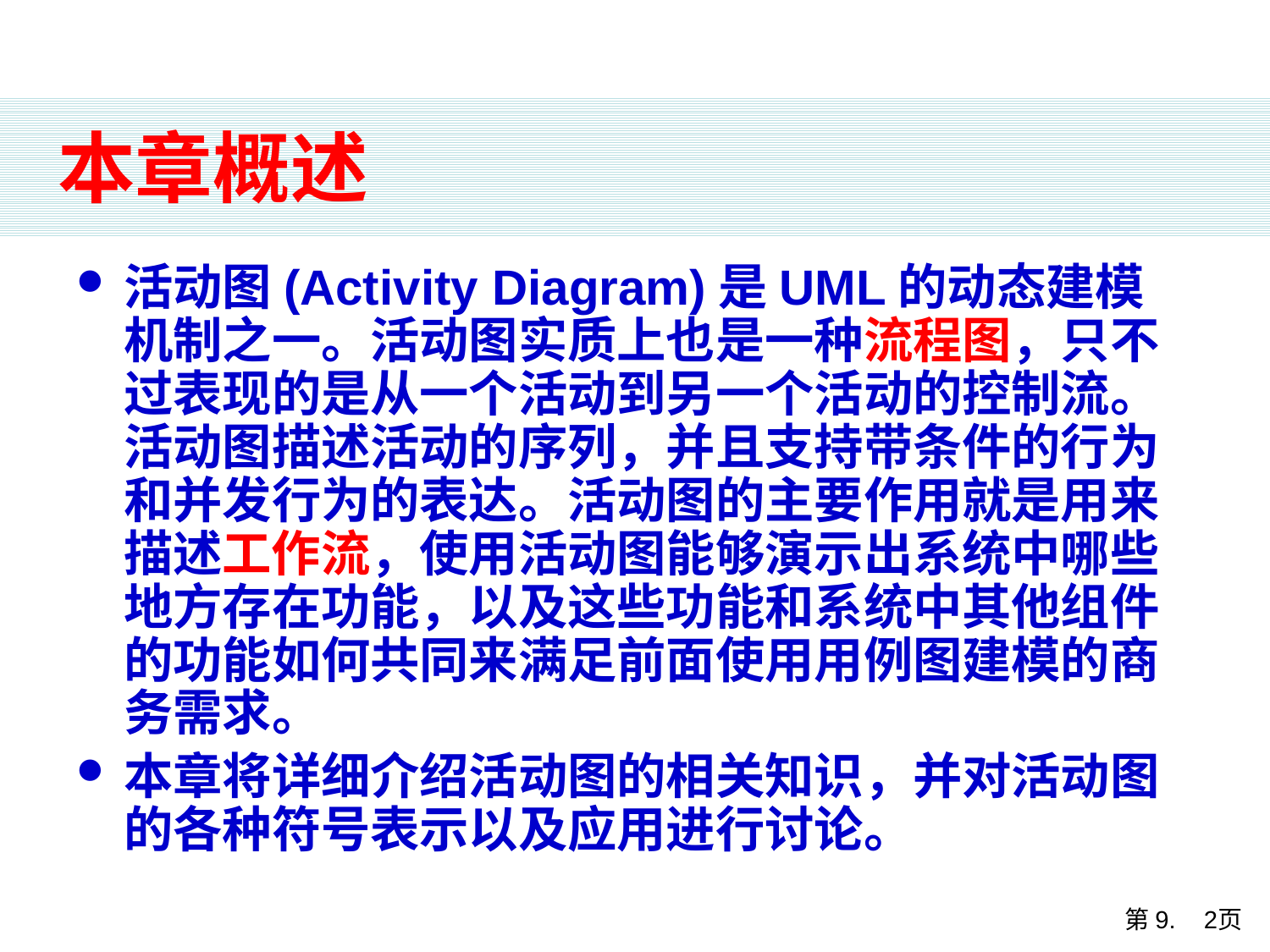

# 本章概述
活动图(Activity Diagram)是UML的动态建模机制之一。活动图实质上也是一种流程图，只不过表现的是从一个活动到另一个活动的控制流。活动图描述活动的序列，并且支持带条件的行为和并发行为的表达。活动图的主要作用就是用来描述工作流，使用活动图能够演示出系统中哪些地方存在功能，以及这些功能和系统中其他组件的功能如何共同来满足前面使用用例图建模的商务需求。
本章将详细介绍活动图的相关知识，并对活动图的各种符号表示以及应用进行讨论。
第9.    2页